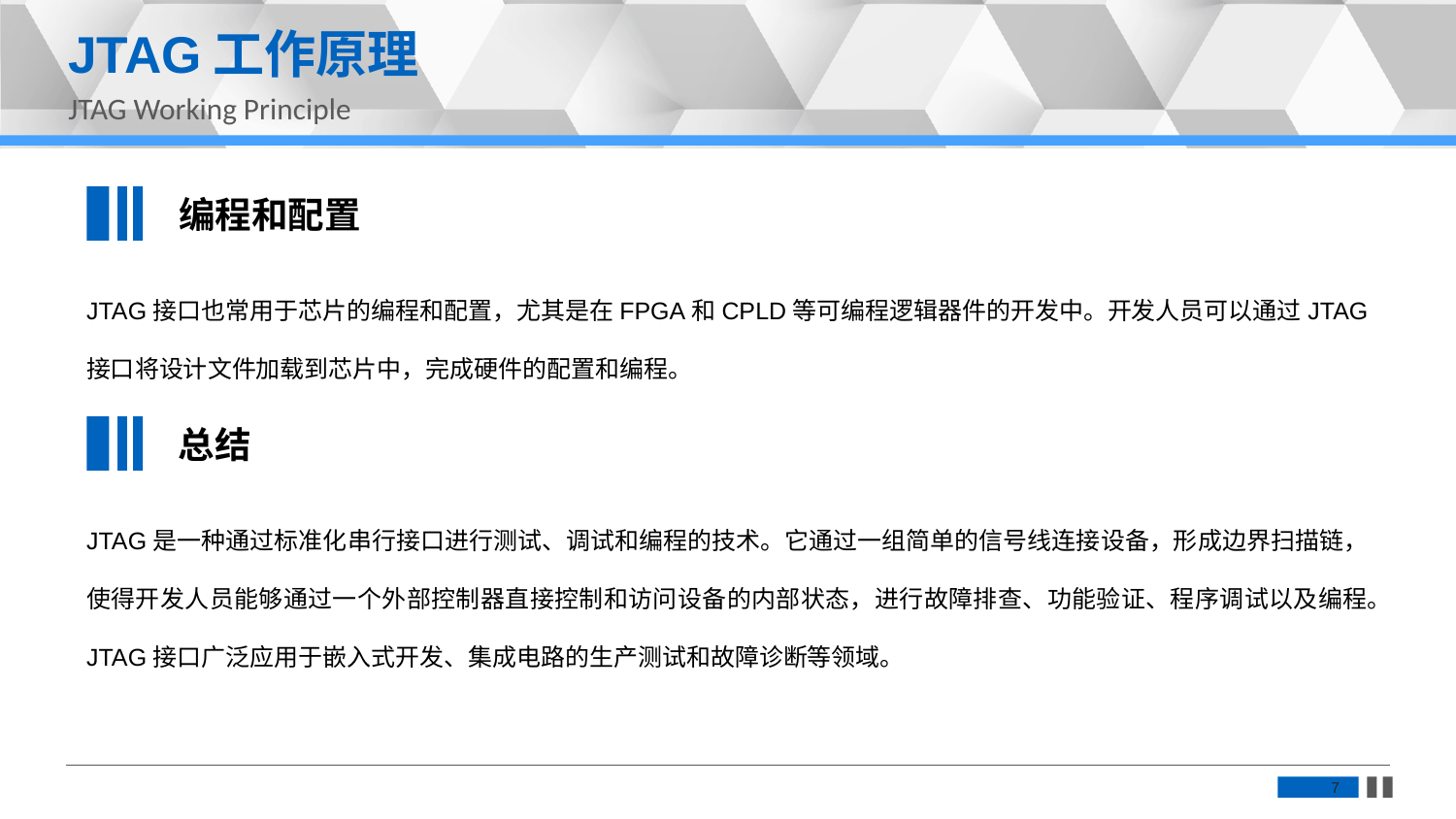

JTAG工作原理
JTAG Working Principle
编程和配置

JTAG接口也常用于芯片的编程和配置，尤其是在FPGA和CPLD等可编程逻辑器件的开发中。开发人员可以通过JTAG接口将设计文件加载到芯片中，完成硬件的配置和编程。

总结

JTAG是一种通过标准化串行接口进行测试、调试和编程的技术。它通过一组简单的信号线连接设备，形成边界扫描链，使得开发人员能够通过一个外部控制器直接控制和访问设备的内部状态，进行故障排查、功能验证、程序调试以及编程。JTAG接口广泛应用于嵌入式开发、集成电路的生产测试和故障诊断等领域。
7